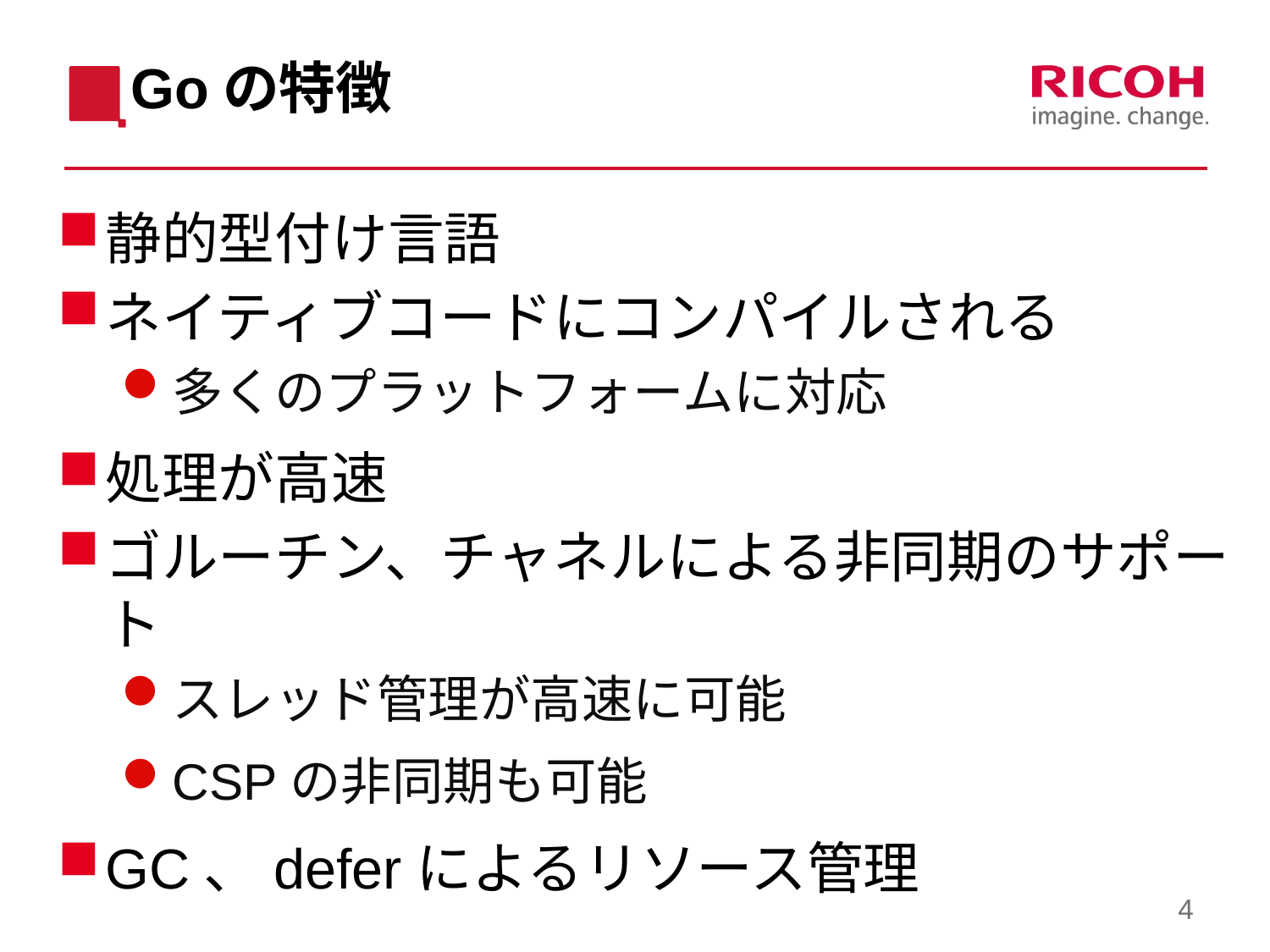

# Goの特徴
静的型付け言語
ネイティブコードにコンパイルされる
多くのプラットフォームに対応
処理が高速
ゴルーチン、チャネルによる非同期のサポート
スレッド管理が高速に可能
CSPの非同期も可能
GC、deferによるリソース管理
4